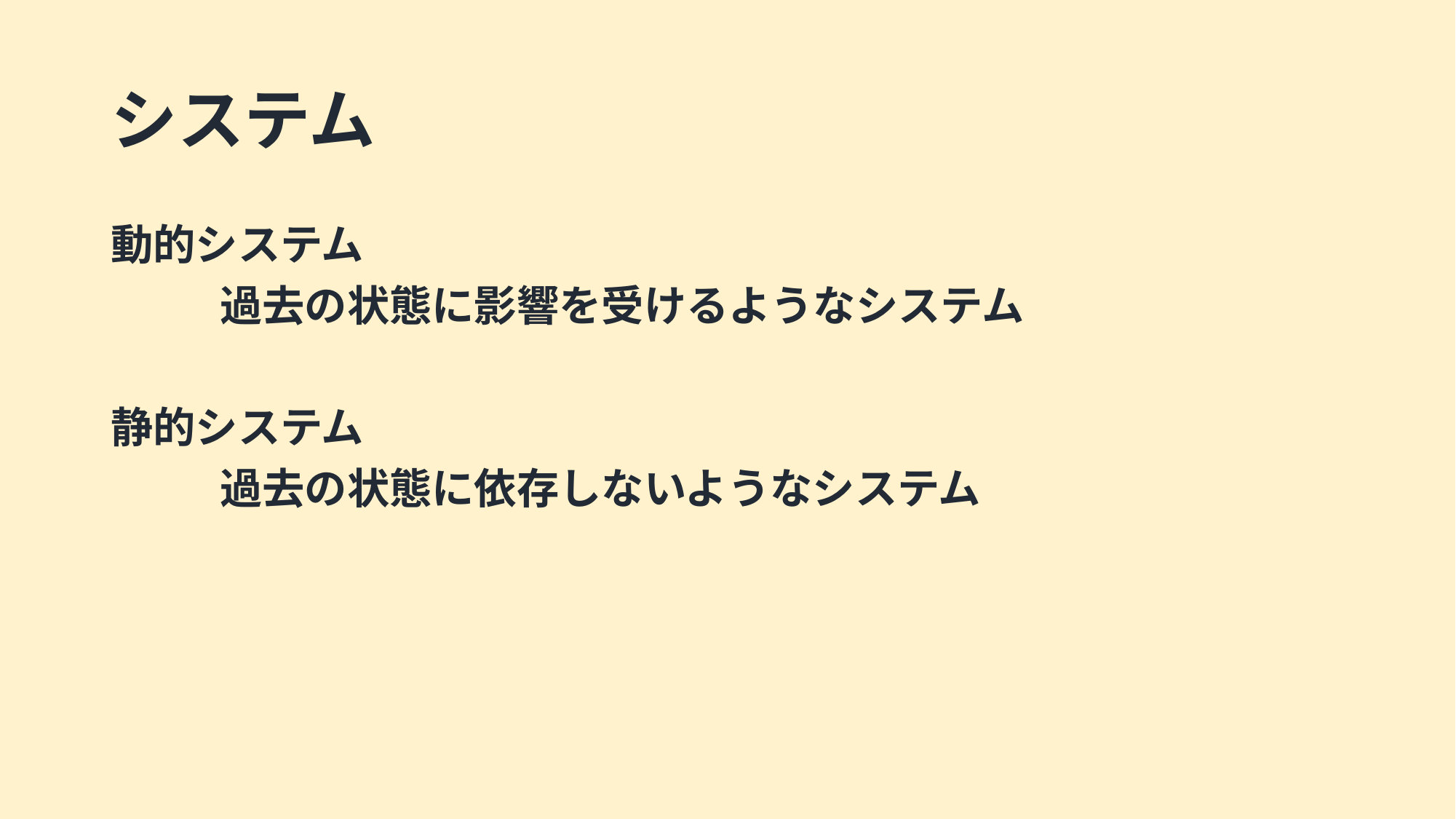

# システム
動的システム
	過去の状態に影響を受けるようなシステム

静的システム
	過去の状態に依存しないようなシステム